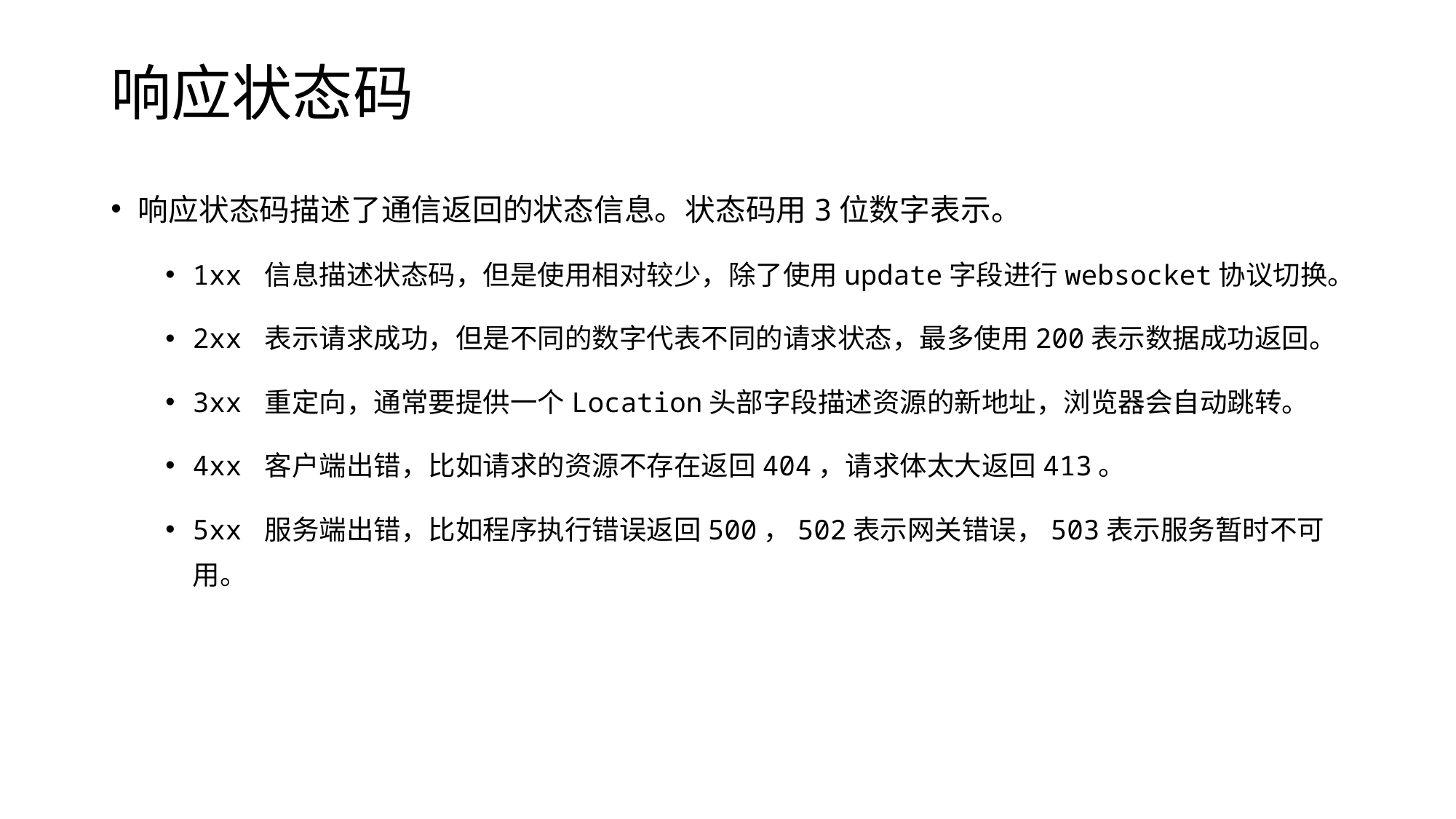

# 响应状态码
响应状态码描述了通信返回的状态信息。状态码用3位数字表示。
1xx 信息描述状态码，但是使用相对较少，除了使用update字段进行websocket协议切换。
2xx 表示请求成功，但是不同的数字代表不同的请求状态，最多使用200表示数据成功返回。
3xx 重定向，通常要提供一个Location头部字段描述资源的新地址，浏览器会自动跳转。
4xx 客户端出错，比如请求的资源不存在返回404，请求体太大返回413。
5xx 服务端出错，比如程序执行错误返回500，502表示网关错误，503表示服务暂时不可用。